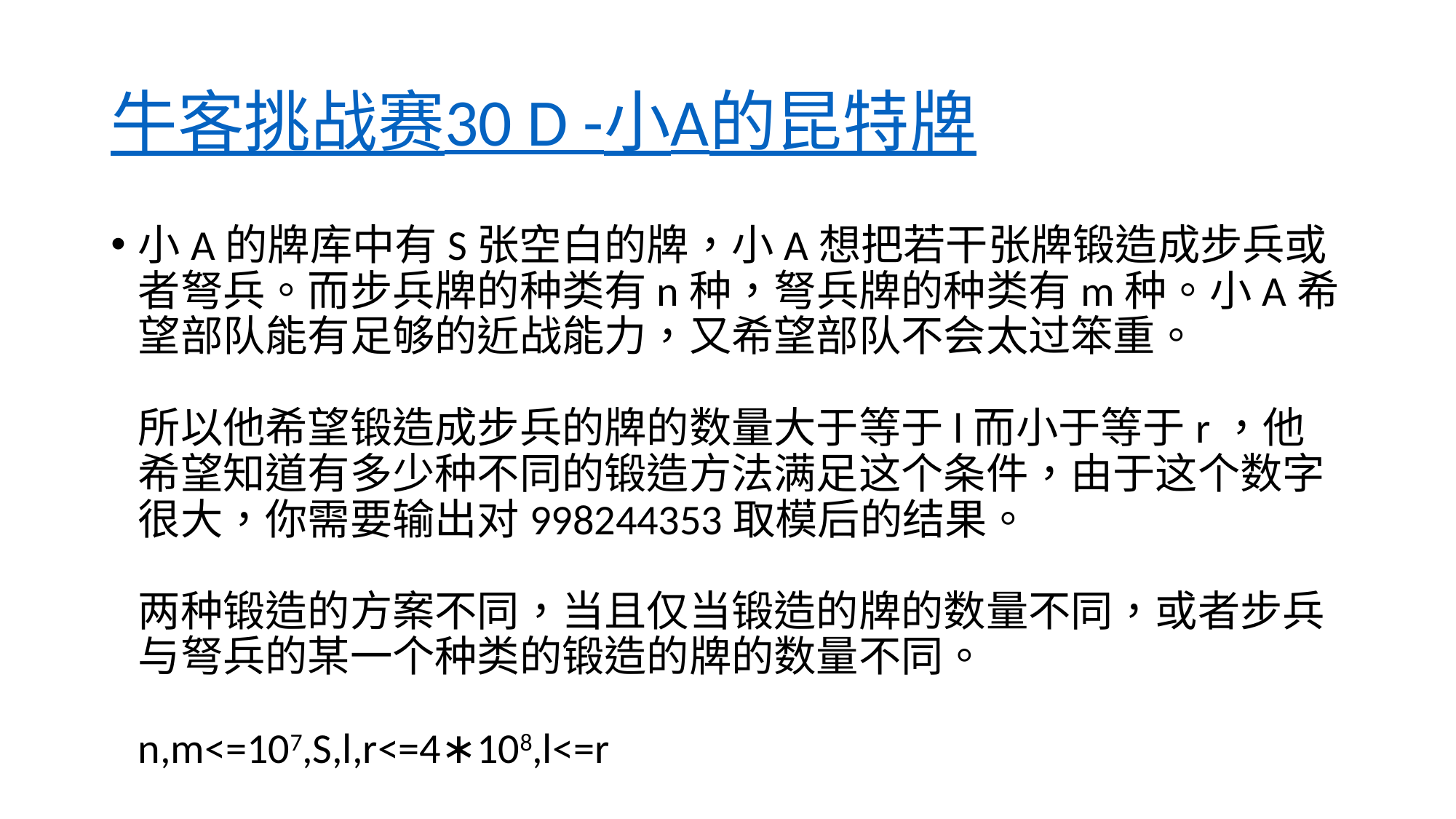

# 牛客挑战赛30 D -小A的昆特牌
小A的牌库中有S张空白的牌，小A想把若干张牌锻造成步兵或者弩兵。而步兵牌的种类有n种，弩兵牌的种类有m种。小A希望部队能有足够的近战能力，又希望部队不会太过笨重。
所以他希望锻造成步兵的牌的数量大于等于l而小于等于r，他希望知道有多少种不同的锻造方法满足这个条件，由于这个数字很大，你需要输出对998244353取模后的结果。
两种锻造的方案不同，当且仅当锻造的牌的数量不同，或者步兵与弩兵的某一个种类的锻造的牌的数量不同。
n,m<=107,S,l,r<=4∗108,l<=r